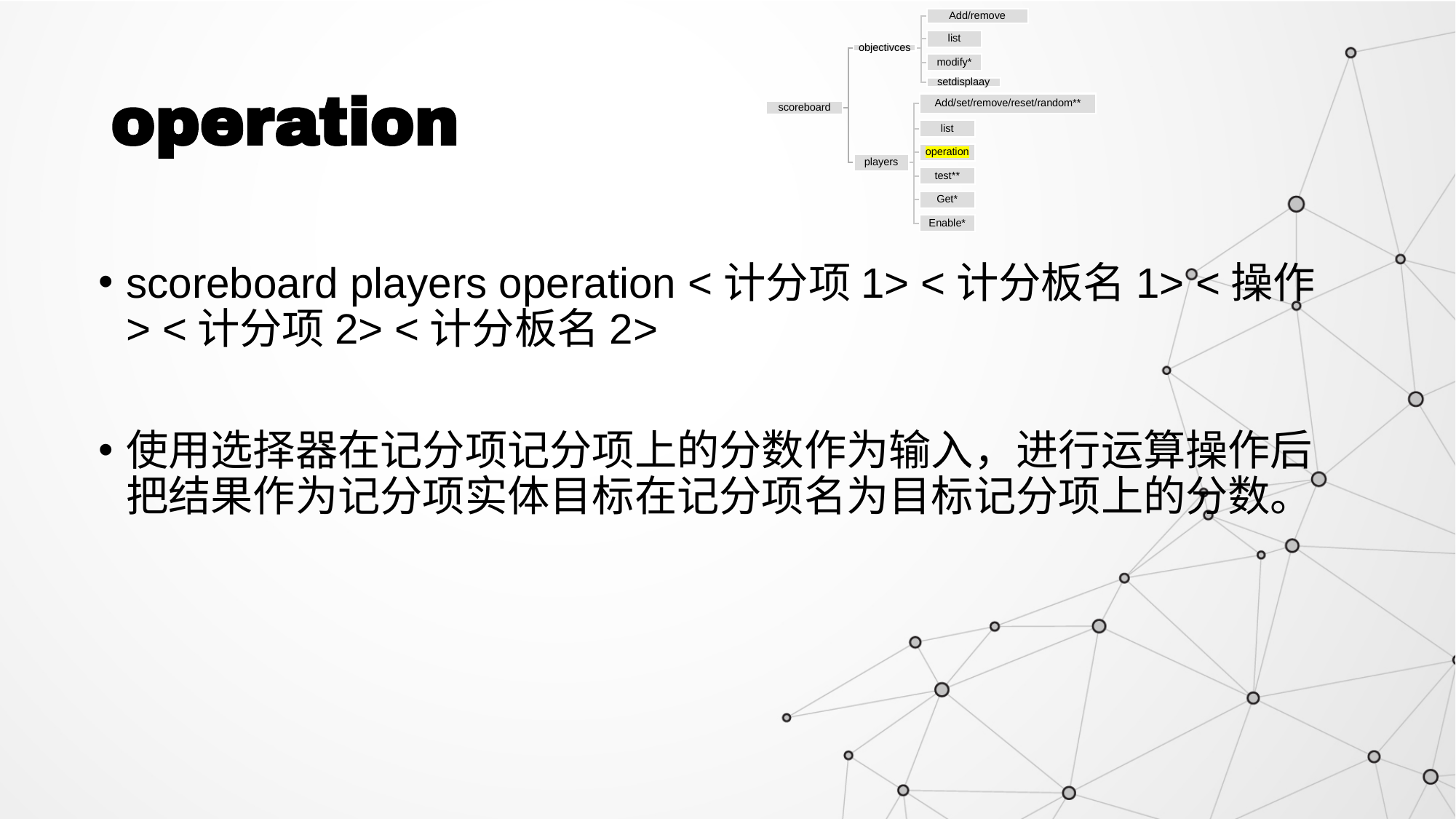

scoreboard
objectivces
Add/remove
list
modify*
setdisplaay
players
Add/set/remove/reset/random**
list
operation
test**
Get*
Enable*
# operation
scoreboard players operation <计分项1> <计分板名1> <操作> <计分项2> <计分板名2>

使用选择器在记分项记分项上的分数作为输入，进行运算操作后把结果作为记分项实体目标在记分项名为目标记分项上的分数。